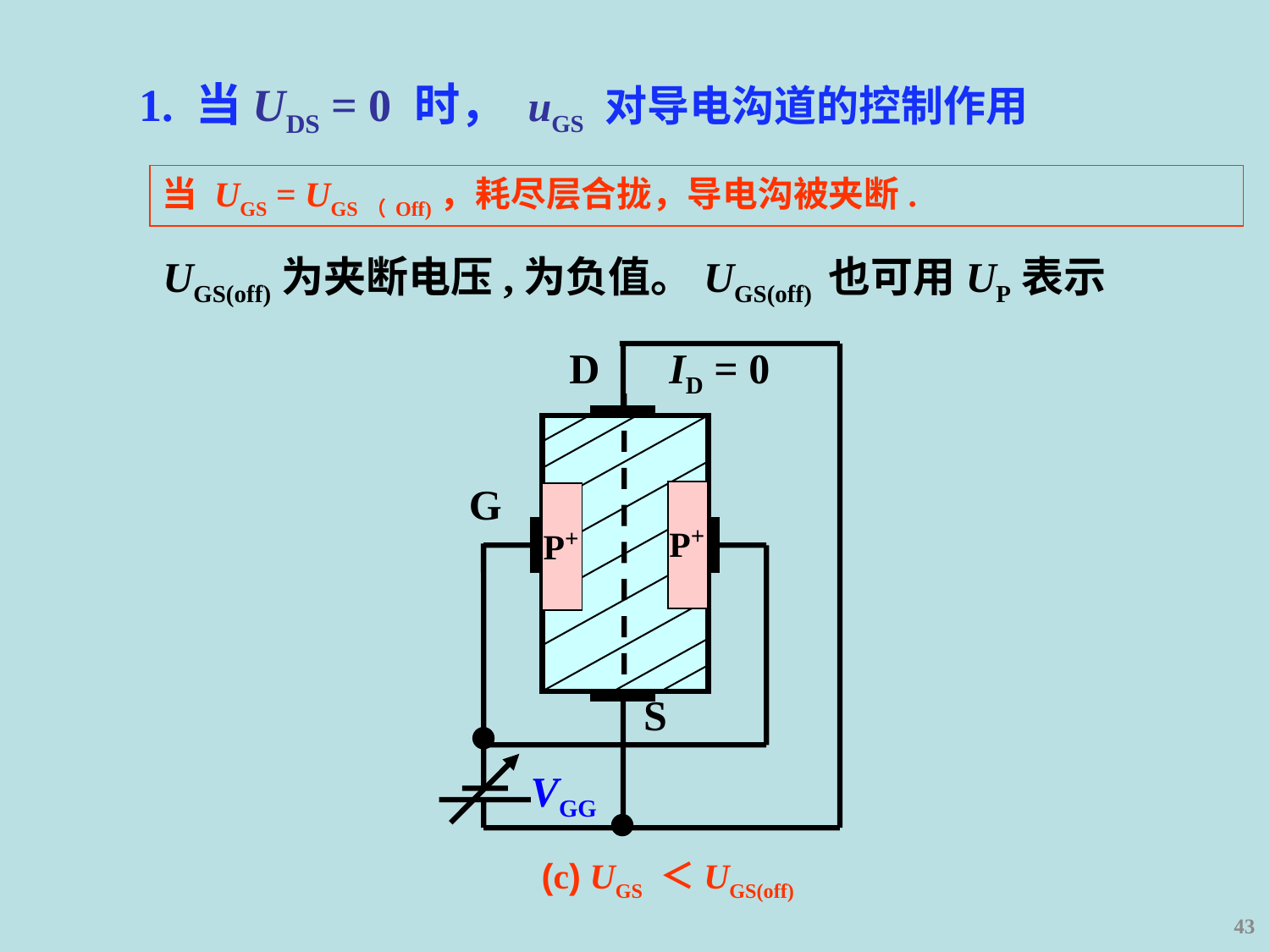

1. 当UDS = 0 时， uGS 对导电沟道的控制作用
当 UGS = UGS（Off)，耗尽层合拢，导电沟被夹断.
UGS(off)为夹断电压,为负值。UGS(off) 也可用UP表示
D
ID = 0

G

P+
P+

S

  (c) UGS ＜UGS(off)
VGG
43